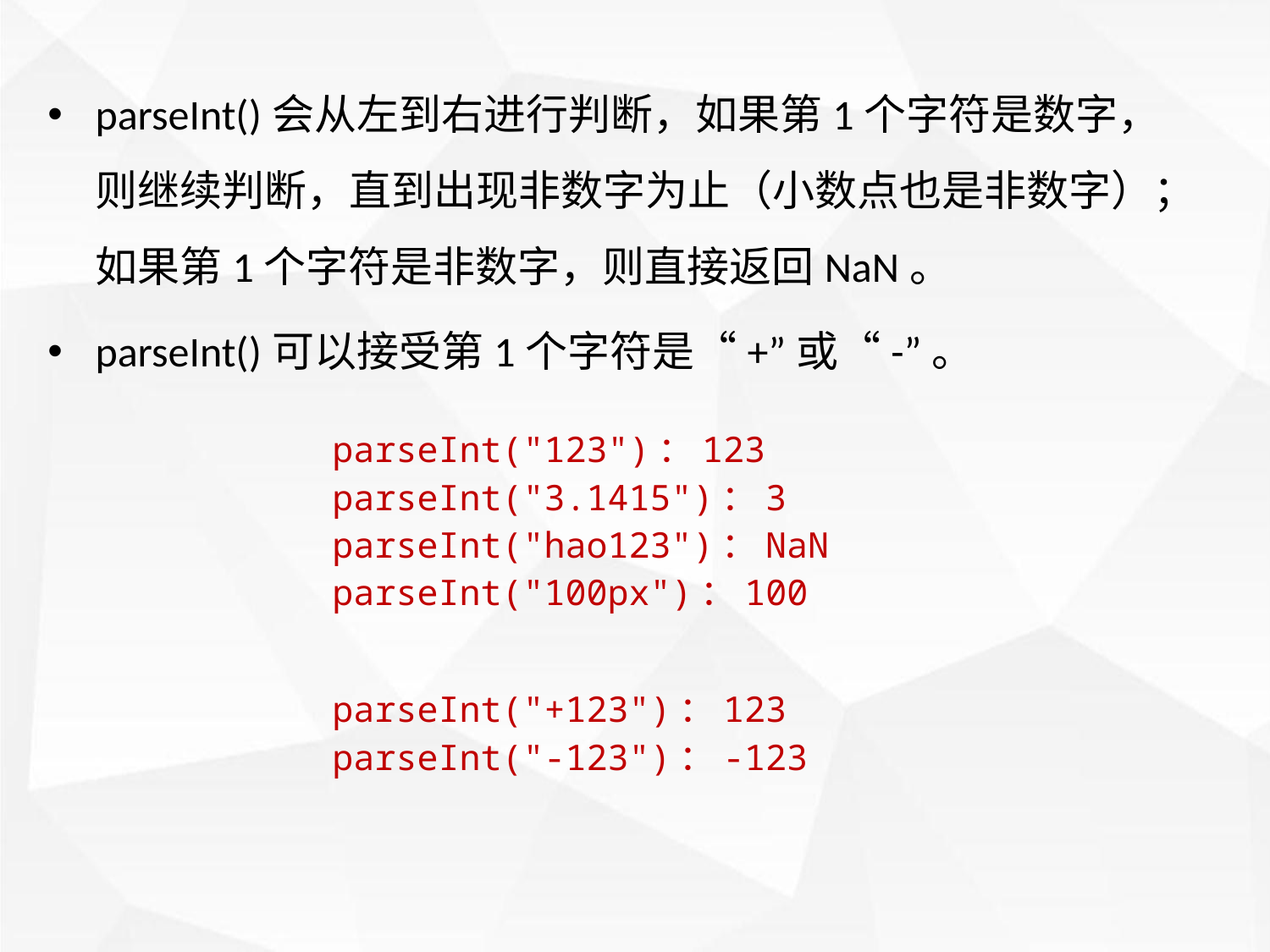

parseInt()会从左到右进行判断，如果第1个字符是数字，则继续判断，直到出现非数字为止（小数点也是非数字）；如果第1个字符是非数字，则直接返回NaN。
parseInt()可以接受第1个字符是“+”或“-”。
parseInt("123")：123
parseInt("3.1415")：3
parseInt("hao123")：NaN
parseInt("100px")：100
parseInt("+123")：123
parseInt("-123")：-123